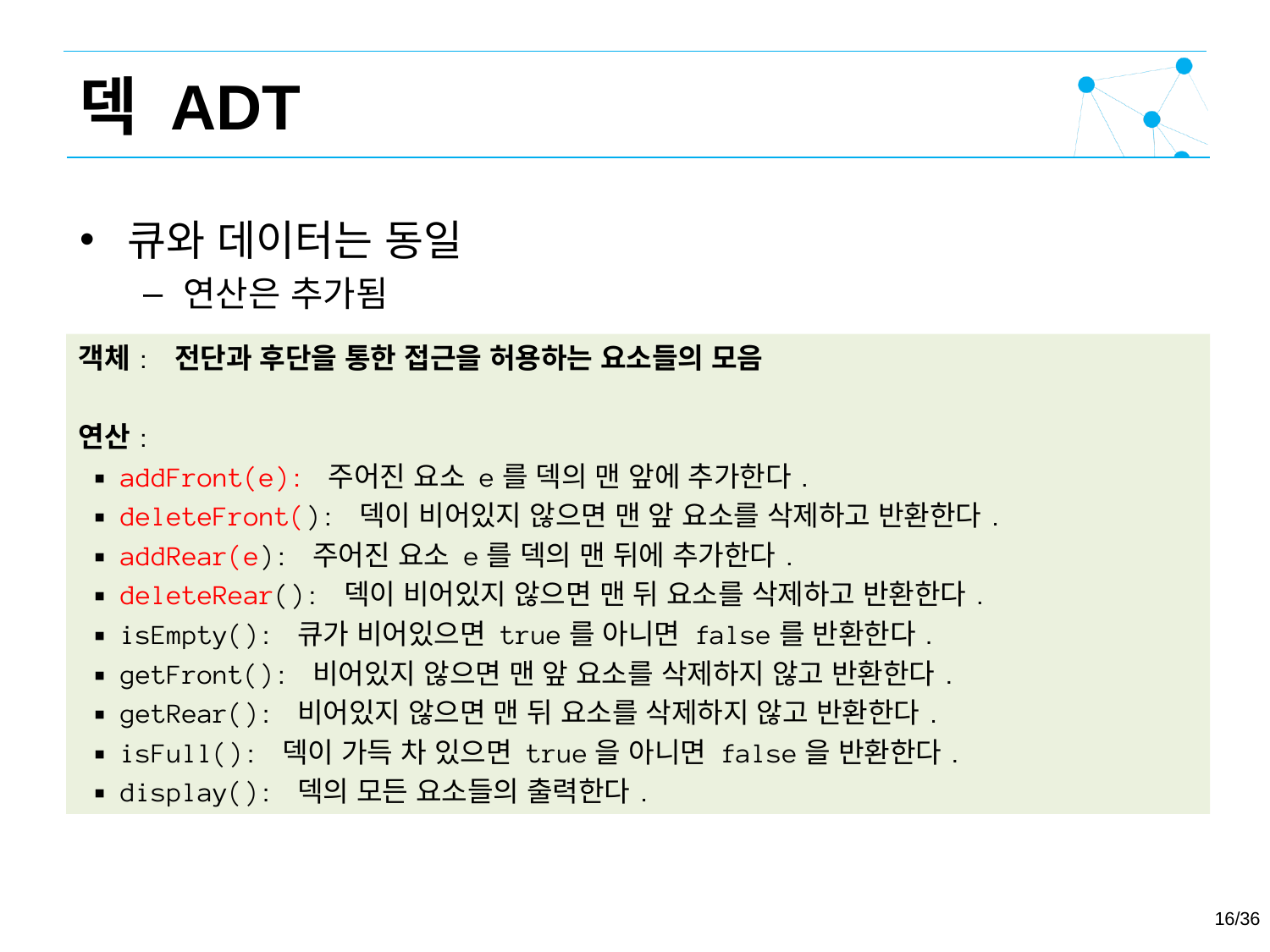

덱 ADT
큐와 데이터는 동일
연산은 추가됨
객체: 전단과 후단을 통한 접근을 허용하는 요소들의 모음

연산:
 ▪ addFront(e): 주어진 요소 e를 덱의 맨 앞에 추가한다.
 ▪ deleteFront(): 덱이 비어있지 않으면 맨 앞 요소를 삭제하고 반환한다.
 ▪ addRear(e): 주어진 요소 e를 덱의 맨 뒤에 추가한다.
 ▪ deleteRear(): 덱이 비어있지 않으면 맨 뒤 요소를 삭제하고 반환한다.
 ▪ isEmpty(): 큐가 비어있으면 true를 아니면 false를 반환한다.
 ▪ getFront(): 비어있지 않으면 맨 앞 요소를 삭제하지 않고 반환한다.
 ▪ getRear(): 비어있지 않으면 맨 뒤 요소를 삭제하지 않고 반환한다.
 ▪ isFull(): 덱이 가득 차 있으면 true을 아니면 false을 반환한다.
 ▪ display(): 덱의 모든 요소들의 출력한다.